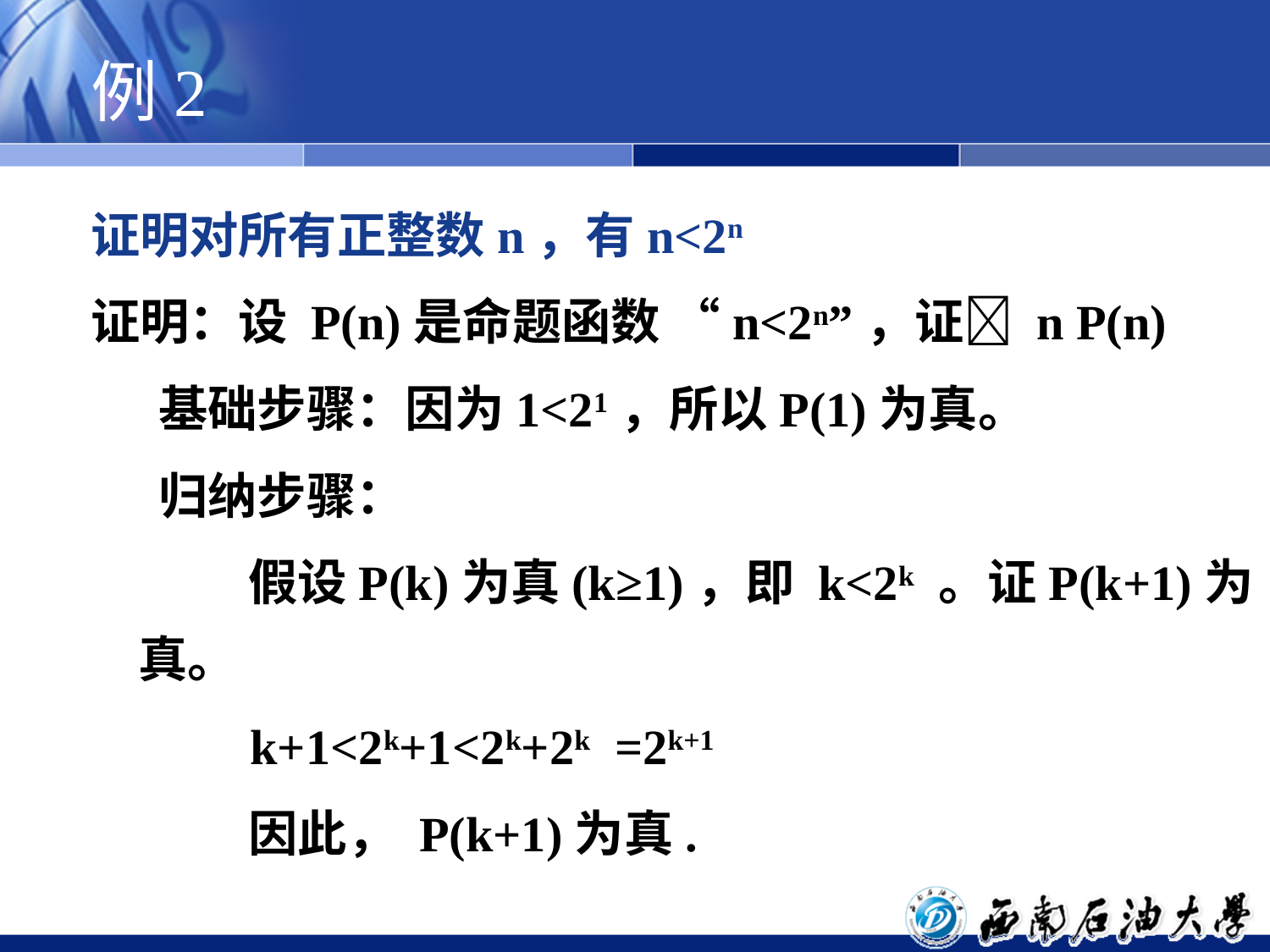

# 例2
证明对所有正整数n，有n<2n
证明：设 P(n)是命题函数 “n<2n”，证∀ n P(n)
     基础步骤：因为1<21，所以P(1)为真。
     归纳步骤：
             假设P(k)为真(k≥1)，即 k<2k 。证P(k+1)为真。
             k+1<2k+1<2k+2k  =2k+1
             因此， P(k+1)为真.